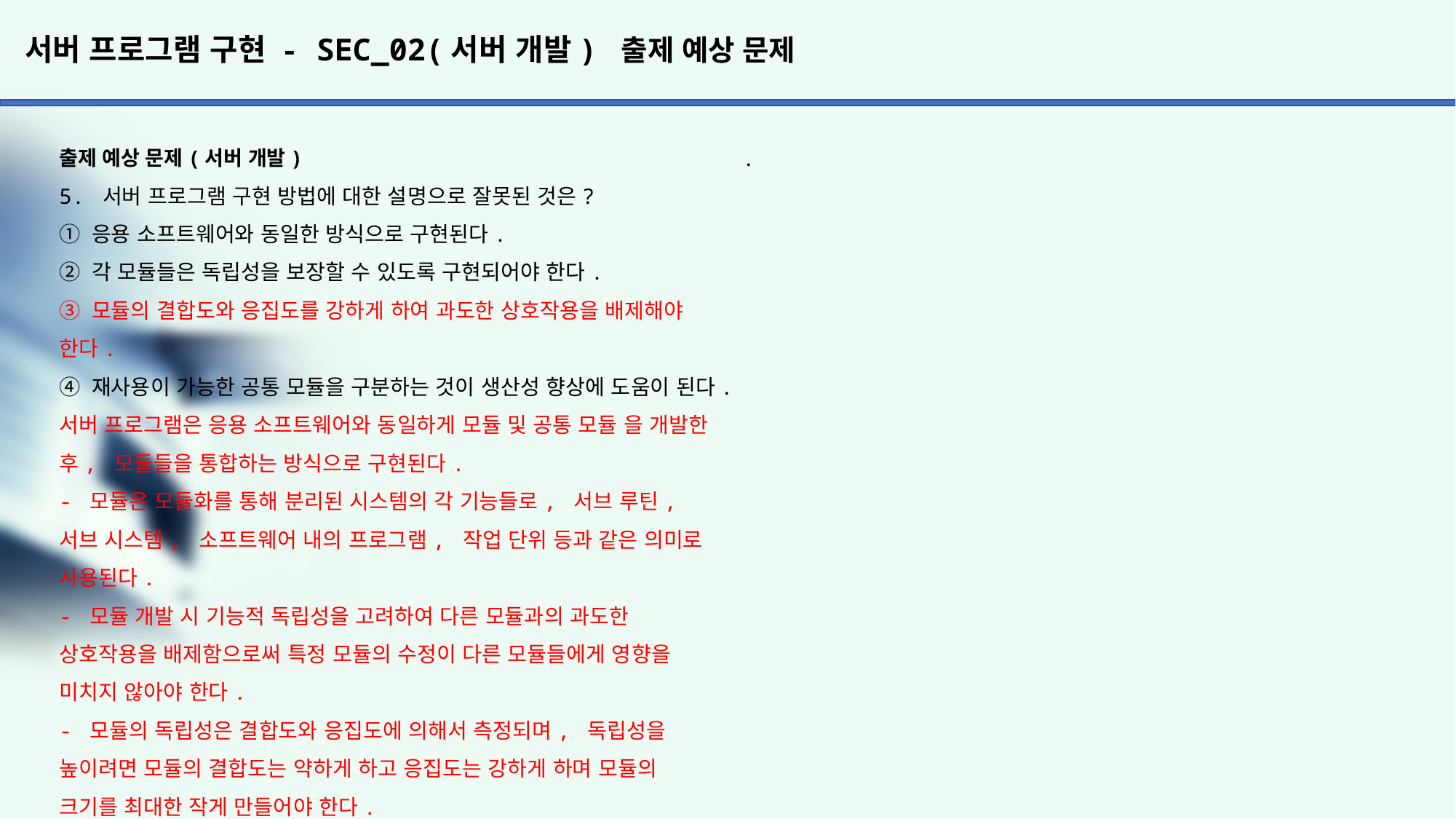

# 서버 프로그램 구현 - SEC_02(서버 개발) 출제 예상 문제
.
출제 예상 문제(서버 개발)
5. 서버 프로그램 구현 방법에 대한 설명으로 잘못된 것은?
① 응용 소프트웨어와 동일한 방식으로 구현된다.
② 각 모듈들은 독립성을 보장할 수 있도록 구현되어야 한다.
③ 모듈의 결합도와 응집도를 강하게 하여 과도한 상호작용을 배제해야 한다.
④ 재사용이 가능한 공통 모듈을 구분하는 것이 생산성 향상에 도움이 된다.
서버 프로그램은 응용 소프트웨어와 동일하게 모듈 및 공통 모듈 을 개발한 후, 모듈들을 통합하는 방식으로 구현된다.
- 모듈은 모듈화를 통해 분리된 시스템의 각 기능들로, 서브 루틴,
서브 시스템, 소프트웨어 내의 프로그램, 작업 단위 등과 같은 의미로 사용된다.
- 모듈 개발 시 기능적 독립성을 고려하여 다른 모듈과의 과도한
상호작용을 배제함으로써 특정 모듈의 수정이 다른 모듈들에게 영향을 미치지 않아야 한다.
- 모듈의 독립성은 결합도와 응집도에 의해서 측정되며, 독립성을 높이려면 모듈의 결합도는 약하게 하고 응집도는 강하게 하며 모듈의 크기를 최대한 작게 만들어야 한다.
- 공통 모듈은 여러 프로그램에서 재사용할 수 있는 모듈을 의미하며 자주 사용되는 계산식이나 매번 필요한 사용자 인증 같은 기능들이 공통 모듈로 구성될 수 있다.